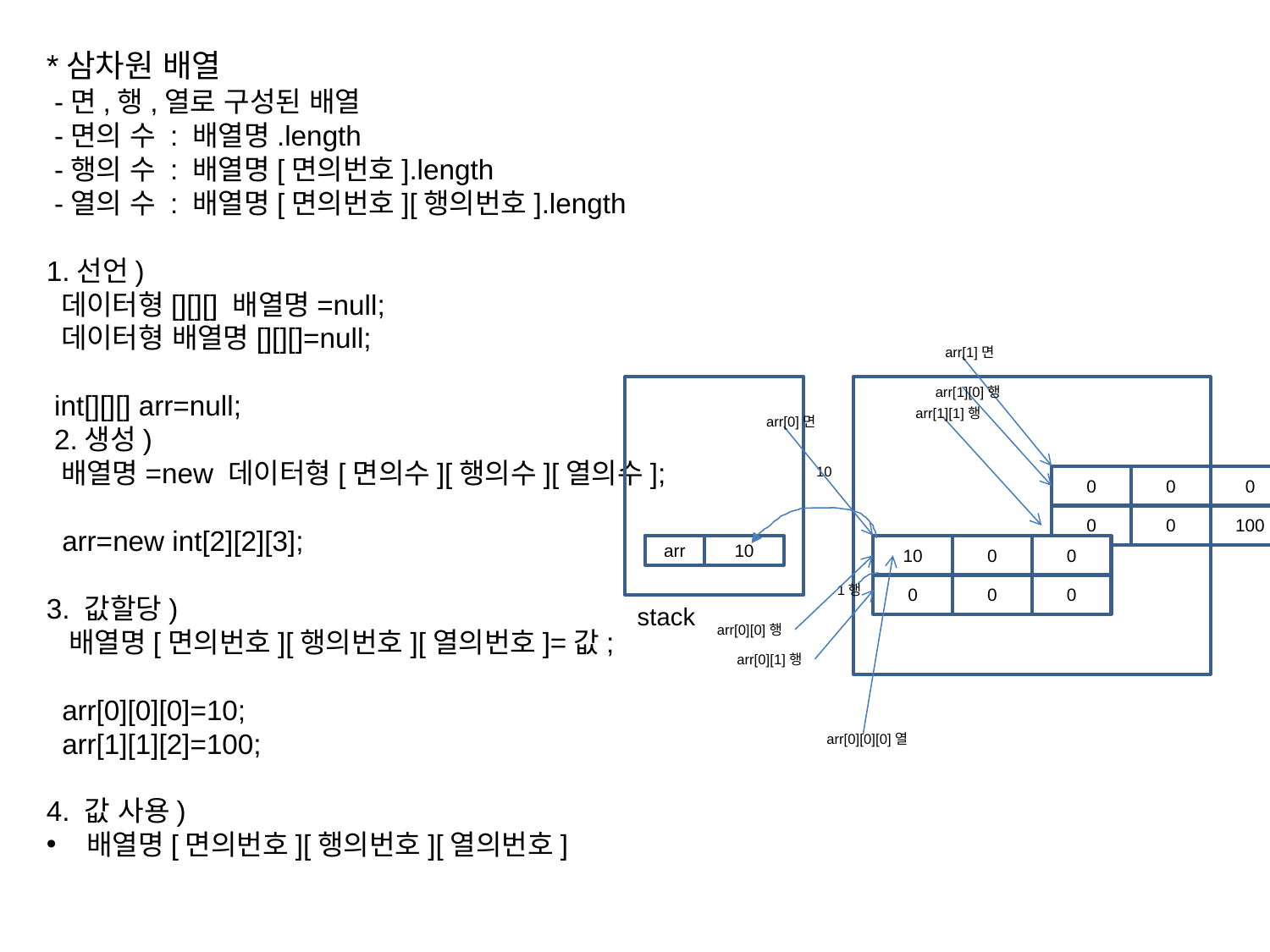

*삼차원 배열
 -면,행,열로 구성된 배열
 -면의 수 : 배열명.length
 -행의 수 : 배열명[면의번호].length
 -열의 수 : 배열명[면의번호][행의번호].length

1.선언)
 데이터형[][][] 배열명=null;
 데이터형 배열명[][][]=null;

 int[][][] arr=null;
 2.생성)
 배열명=new 데이터형[면의수][행의수][열의수];

  arr=new int[2][2][3];

3. 값할당)
  배열명[면의번호][행의번호][열의번호]=값;

  arr[0][0][0]=10;
  arr[1][1][2]=100;

4. 값 사용)
   배열명[면의번호][행의번호][열의번호]
arr[1]면
arr[1][0]행

arr[1][1]행
arr[0]면
10
0
0
0
0
0
100

arr
10
10
0
0

0
0
0
1행
stack
arr[0][0]행
arr[0][1]행
arr[0][0][0]열